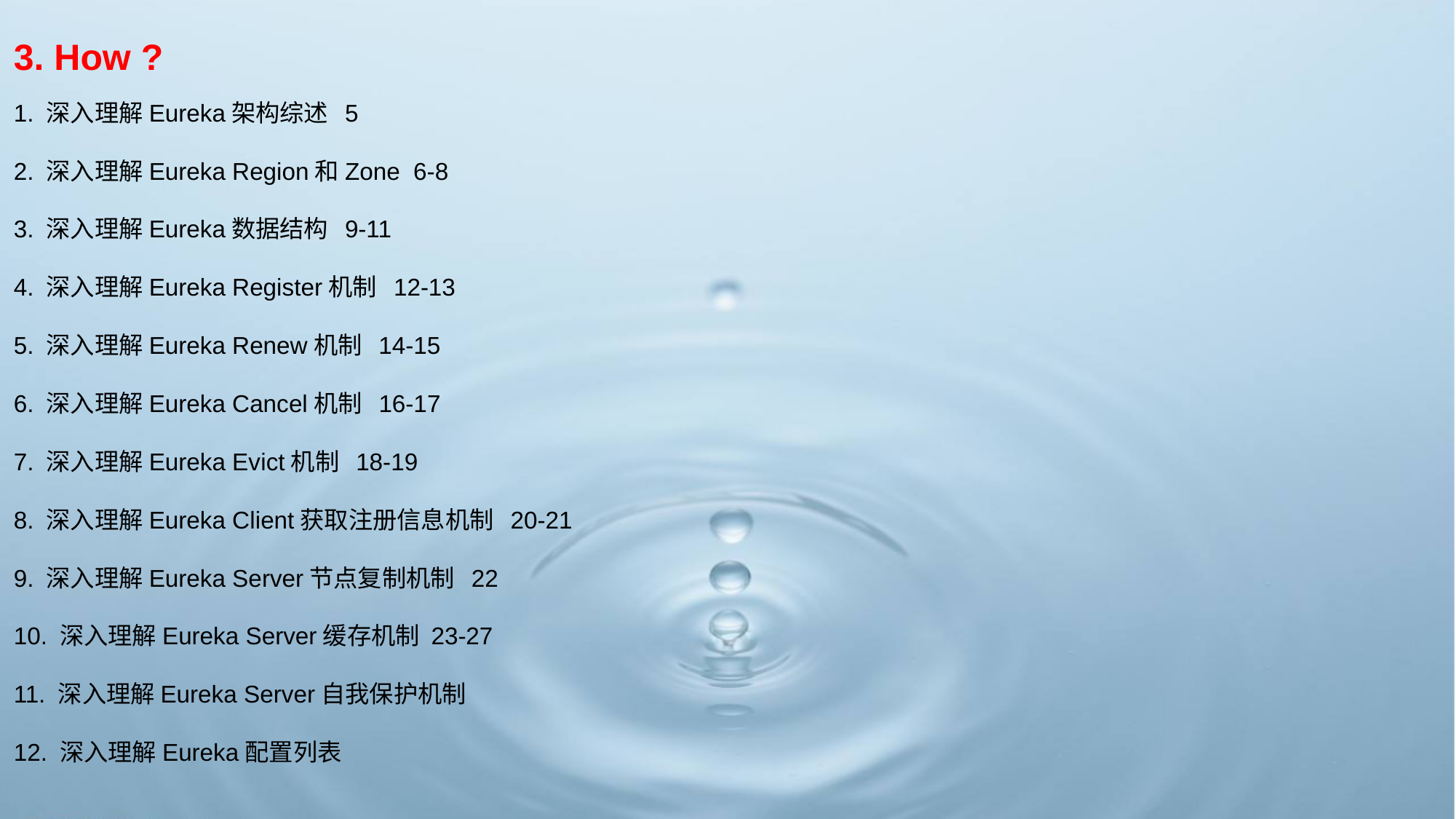

3. How ?

1. 深入理解Eureka架构综述  5
2. 深入理解Eureka Region和Zone  6-8

3. 深入理解Eureka数据结构  9-11
4. 深入理解Eureka Register机制  12-13
5. 深入理解Eureka Renew机制  14-15
6. 深入理解Eureka Cancel机制  16-17
7. 深入理解Eureka Evict机制  18-19

8. 深入理解Eureka Client获取注册信息机制  20-21

9. 深入理解Eureka Server节点复制机制  22
10. 深入理解Eureka Server缓存机制 23-27
11. 深入理解Eureka Server自我保护机制
12. 深入理解Eureka配置列表